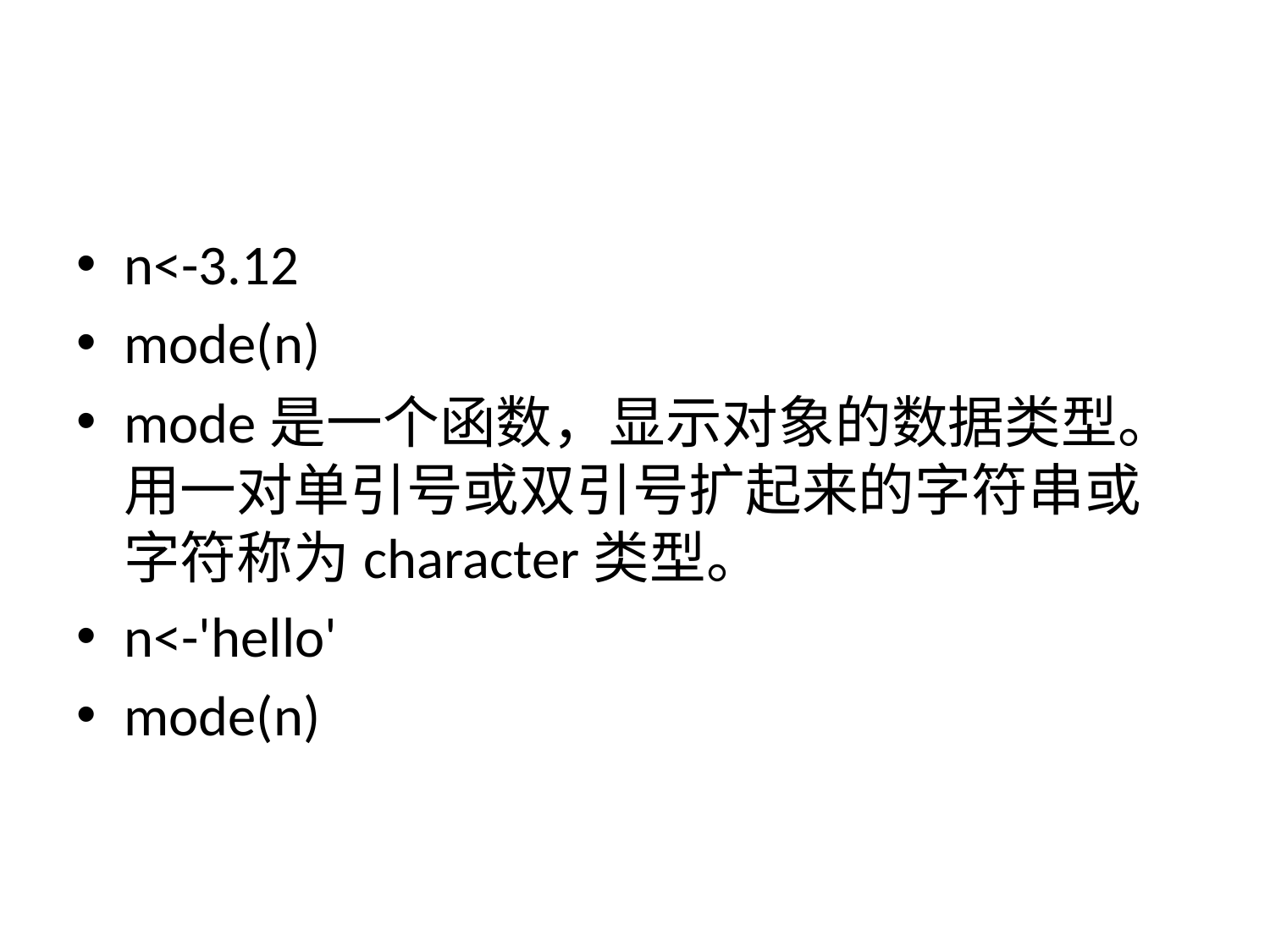

#
n<-3.12
mode(n)
mode是一个函数，显示对象的数据类型。用一对单引号或双引号扩起来的字符串或字符称为character类型。
n<-'hello'
mode(n)